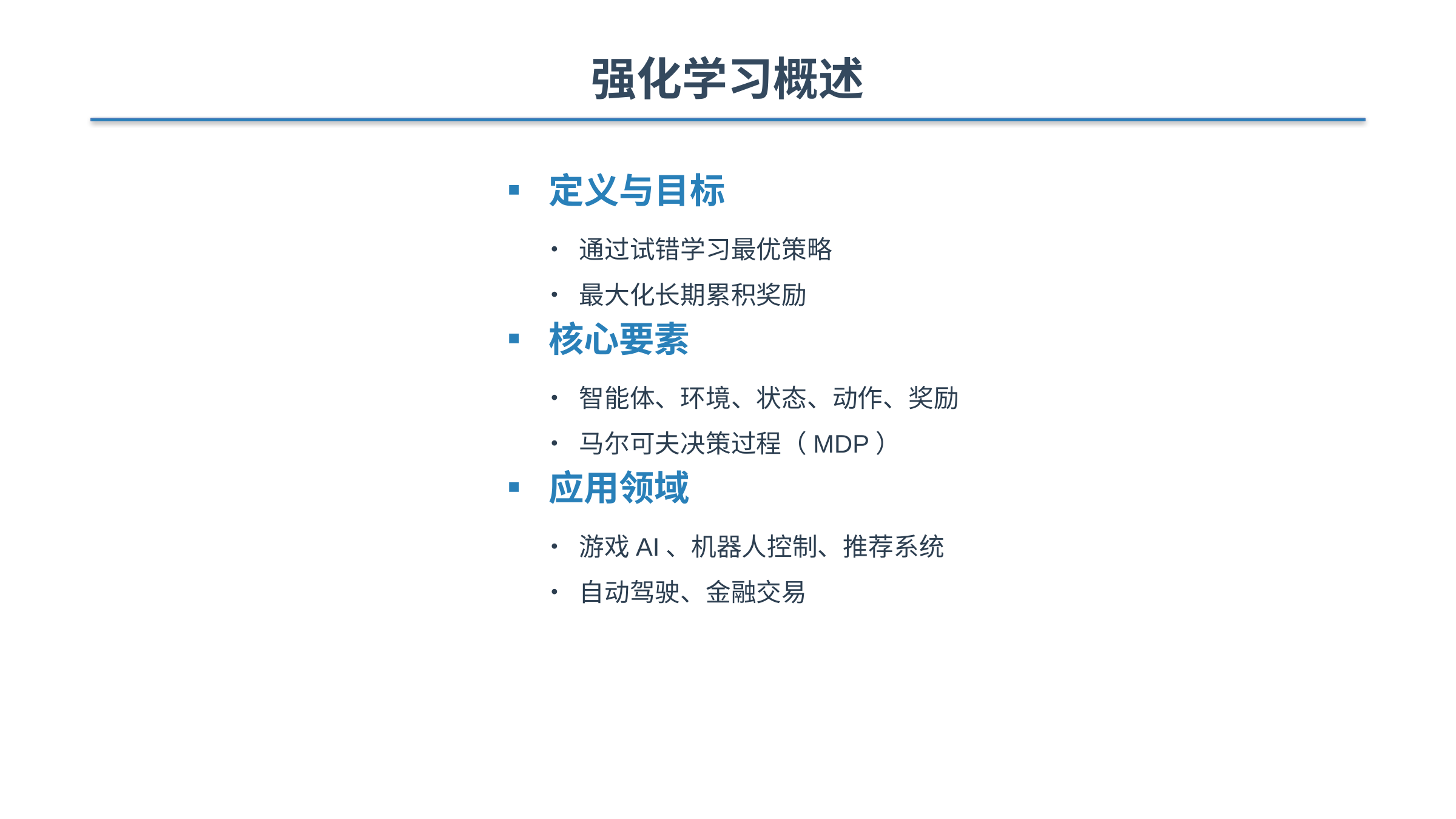

强化学习概述

▪ 定义与目标
• 通过试错学习最优策略
• 最大化长期累积奖励
▪ 核心要素
• 智能体、环境、状态、动作、奖励
• 马尔可夫决策过程（MDP）
▪ 应用领域
• 游戏AI、机器人控制、推荐系统
• 自动驾驶、金融交易